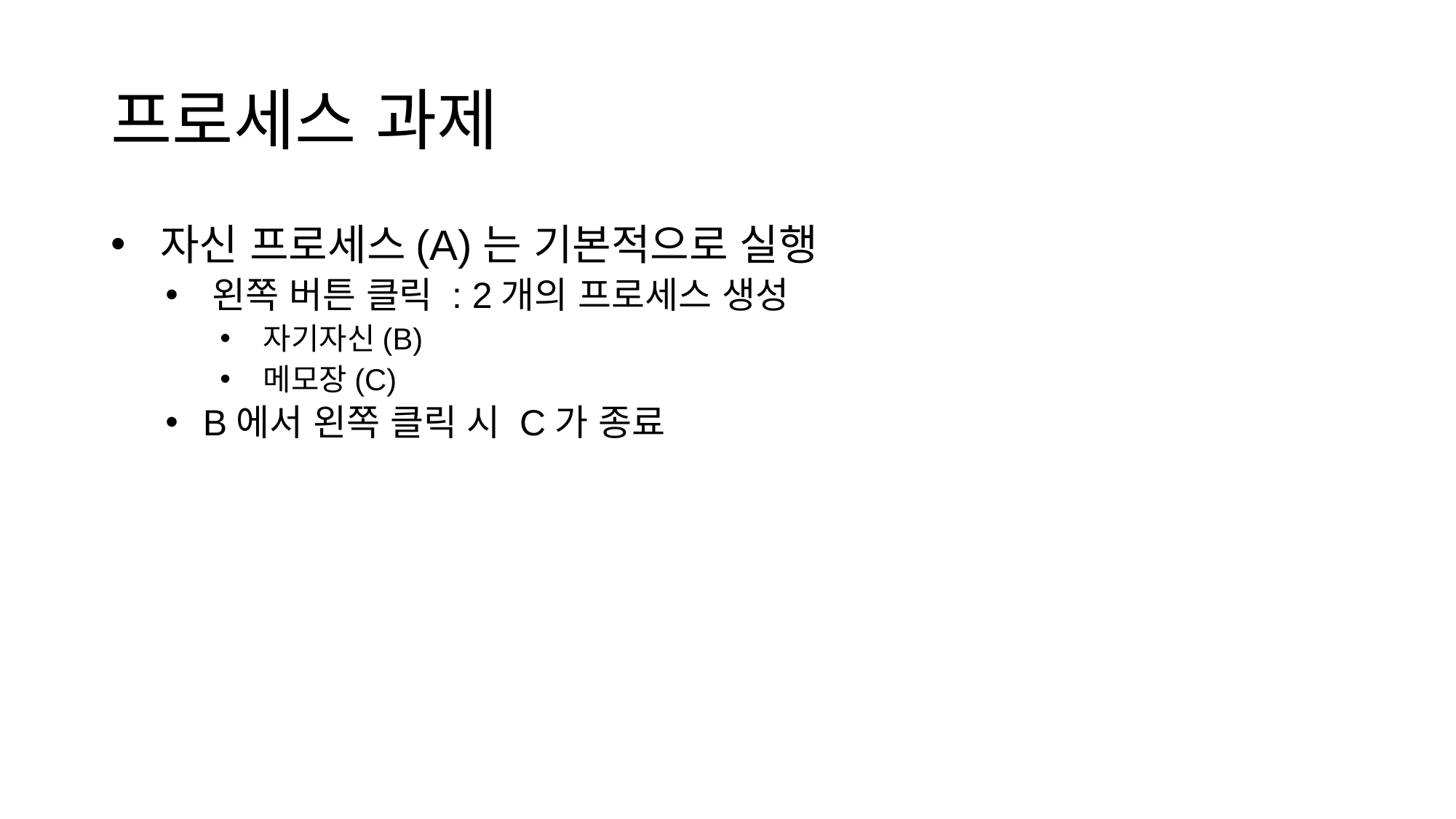

# 프로세스 과제
 자신 프로세스(A)는 기본적으로 실행
 왼쪽 버튼 클릭 : 2개의 프로세스 생성
 자기자신(B)
 메모장(C)
 B에서 왼쪽 클릭 시 C가 종료